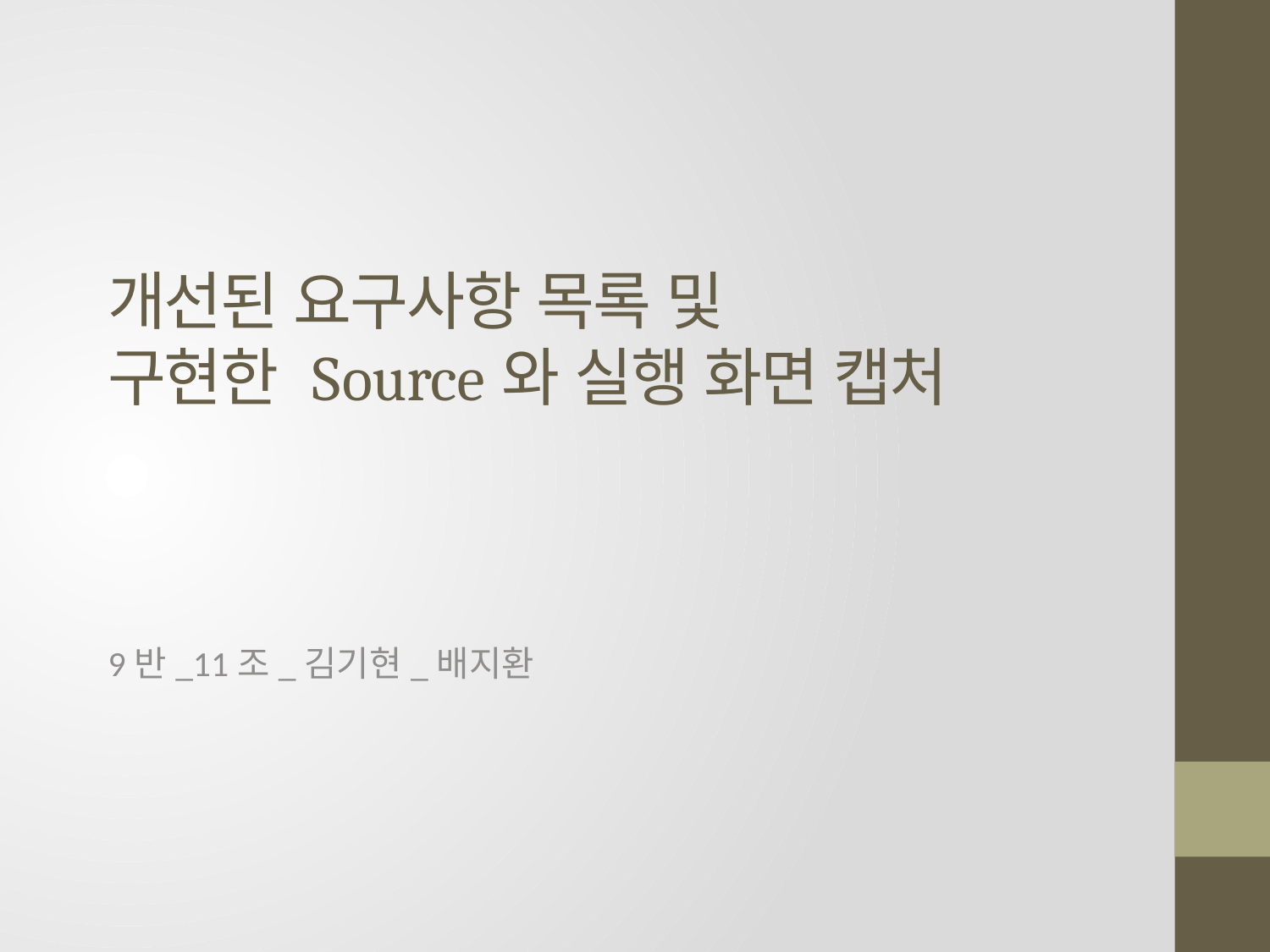

# 개선된 요구사항 목록 및 구현한 Source와 실행 화면 캡처
9반_11조_김기현_배지환